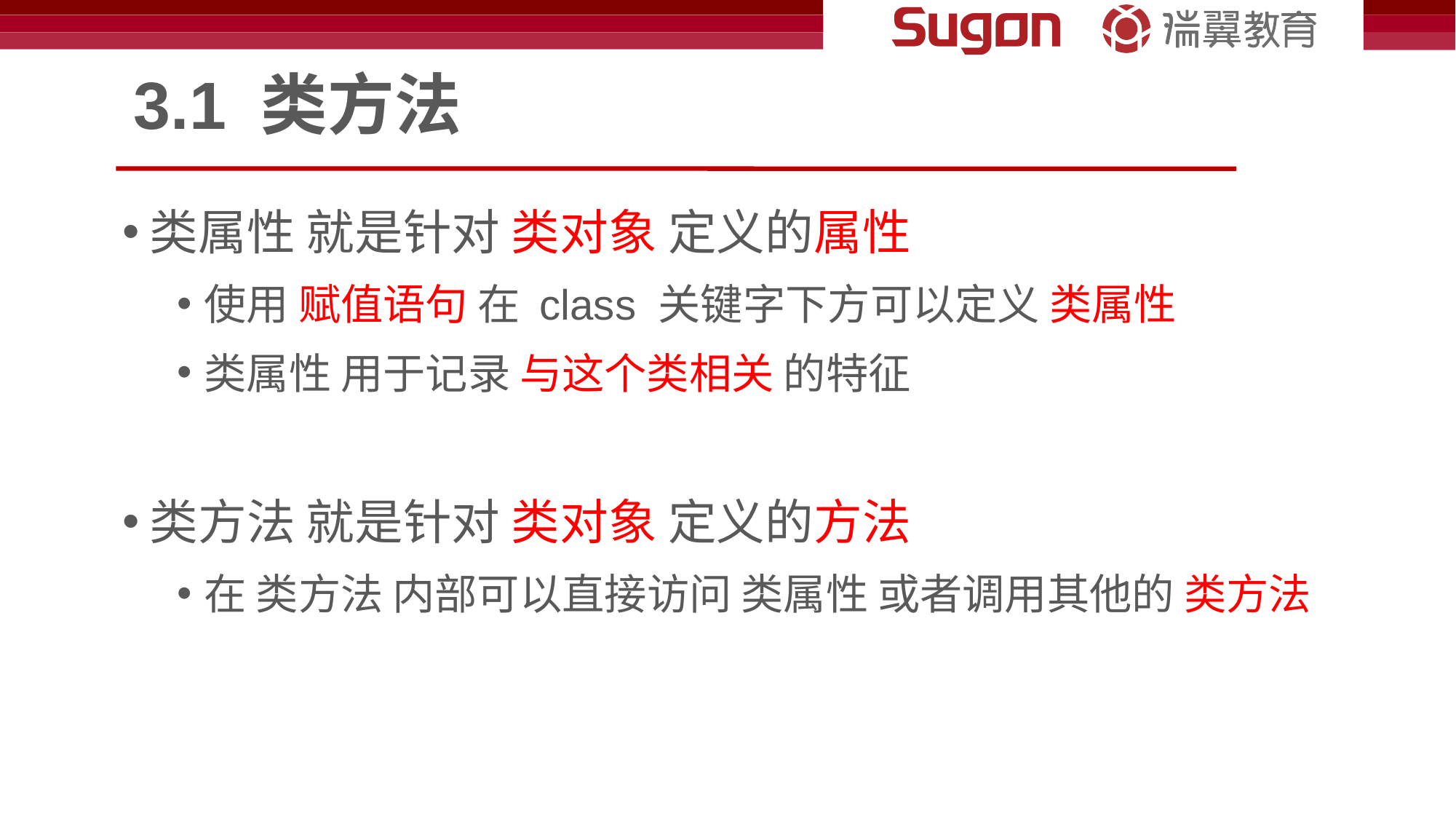

# 3.1 类方法
类属性 就是针对 类对象 定义的属性
使用 赋值语句 在 class 关键字下方可以定义 类属性
类属性 用于记录 与这个类相关 的特征

类方法 就是针对 类对象 定义的方法
在 类方法 内部可以直接访问 类属性 或者调用其他的 类方法